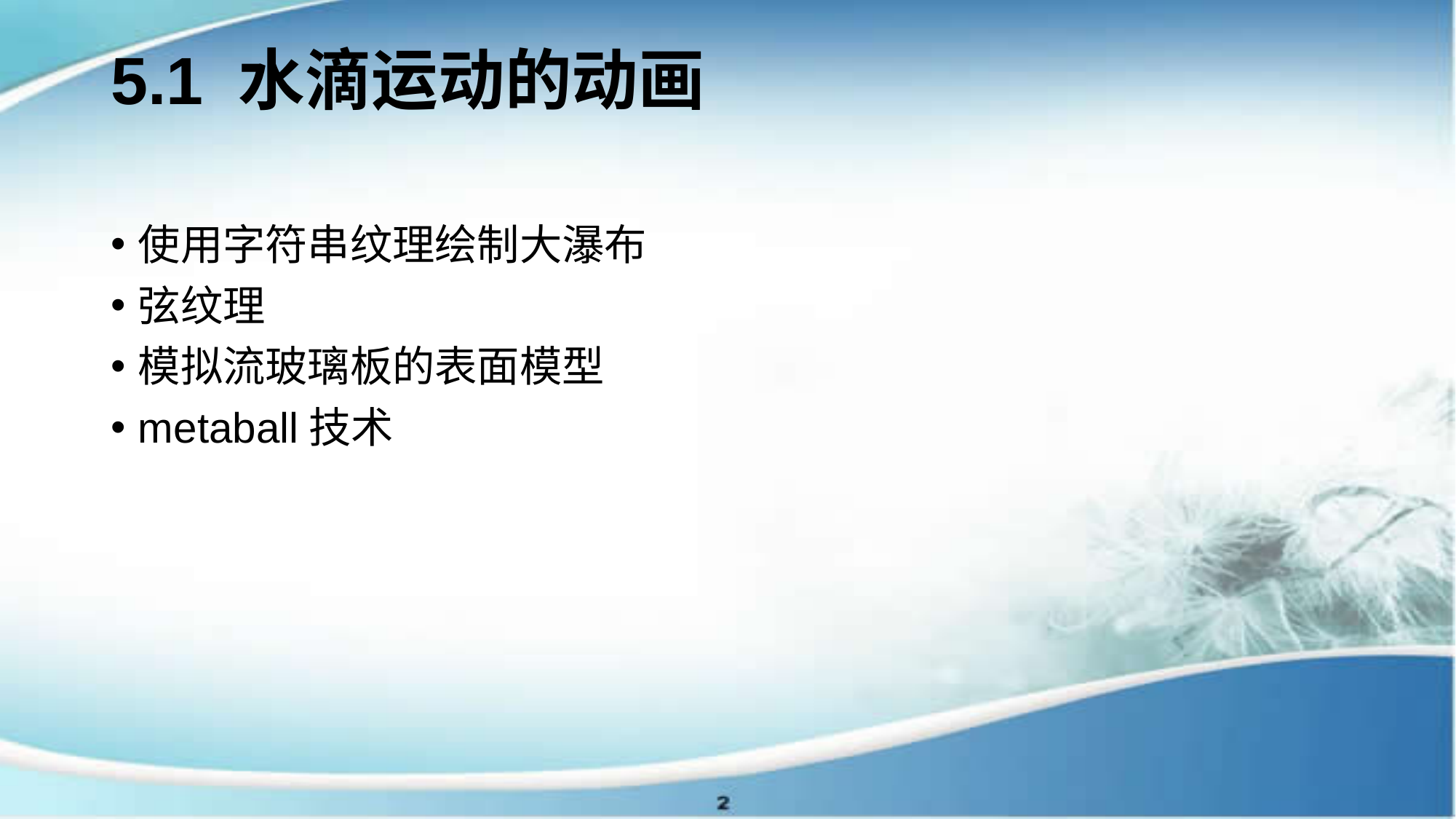

# 5.1 水滴运动的动画
使用字符串纹理绘制大瀑布
弦纹理
模拟流玻璃板的表面模型
metaball技术